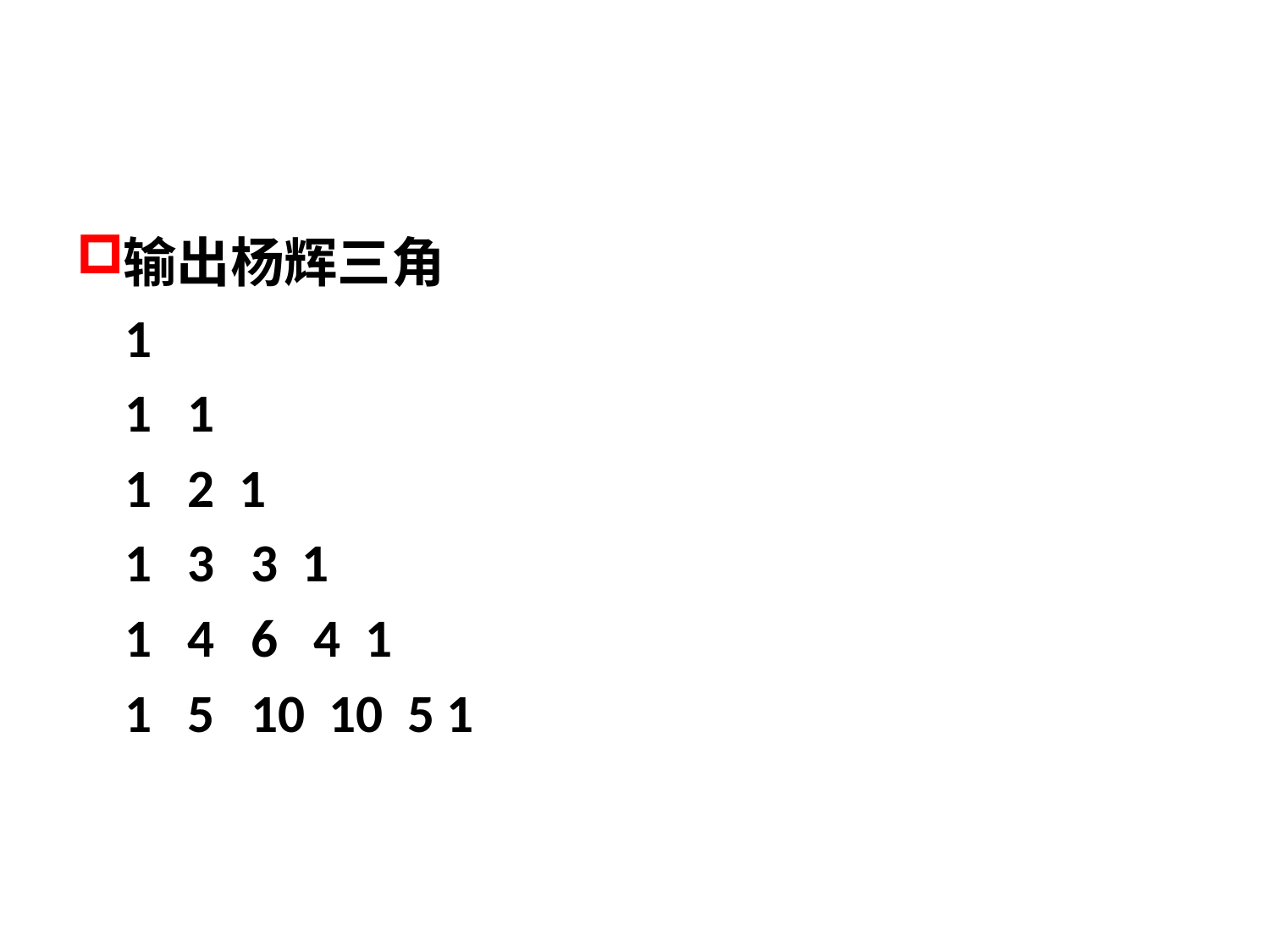

#
输出杨辉三角
    1
    1   1
    1   2  1
    1   3   3  1
    1   4   6   4  1
    1   5   10  10  5 1